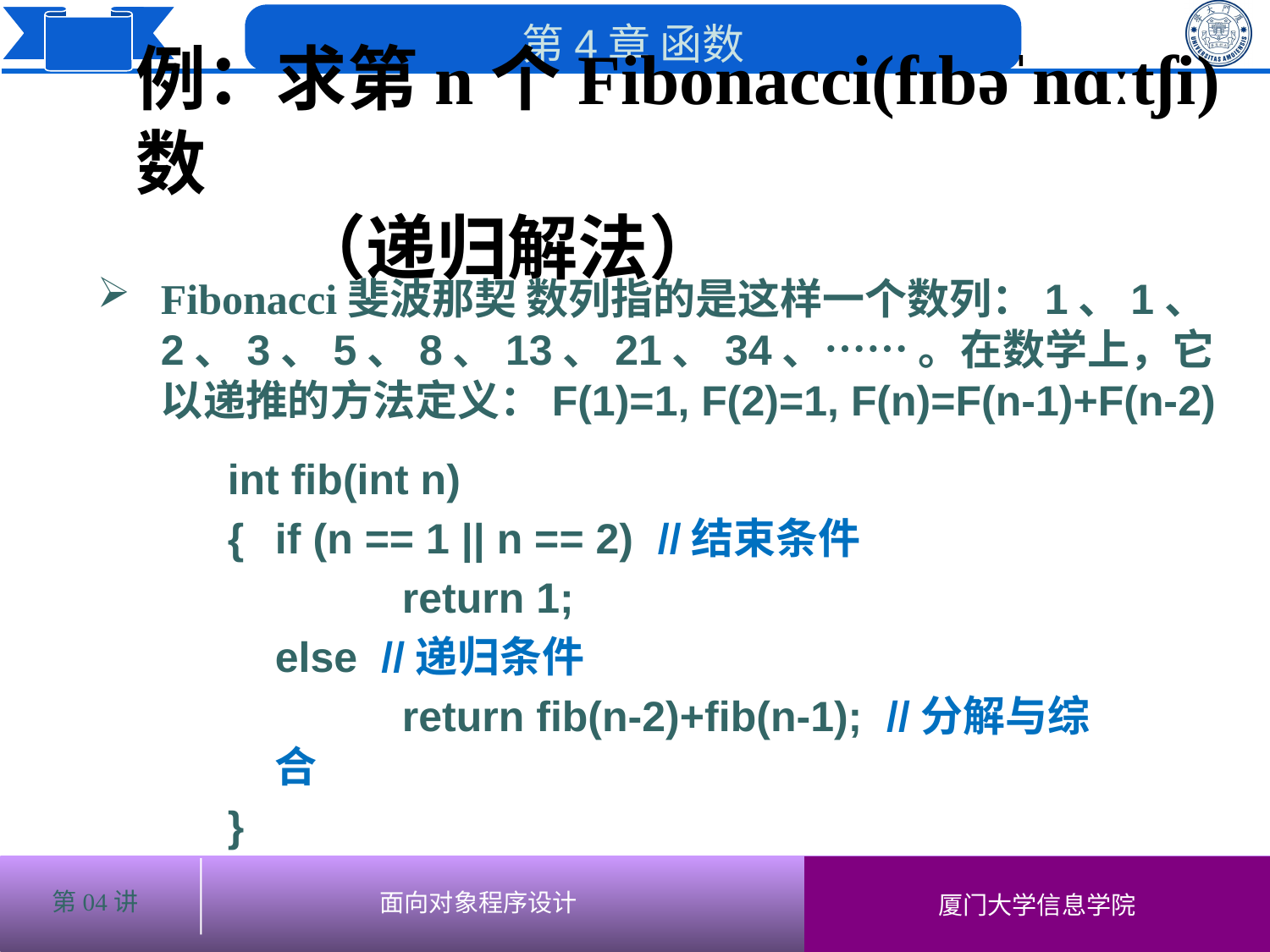

例：求第n个Fibonacci(fɪbəˈnɑːtʃi)数
          （递归解法）
Fibonacci斐波那契 数列指的是这样一个数列：1、1、2、3、5、8、13、21、34、…… 。在数学上，它以递推的方法定义：F(1)=1, F(2)=1, F(n)=F(n-1)+F(n-2)
int fib(int n)
{	if (n == 1 || n == 2)  //结束条件
		return 1;
	else  //递归条件
		return fib(n-2)+fib(n-1);  //分解与综合
}
40